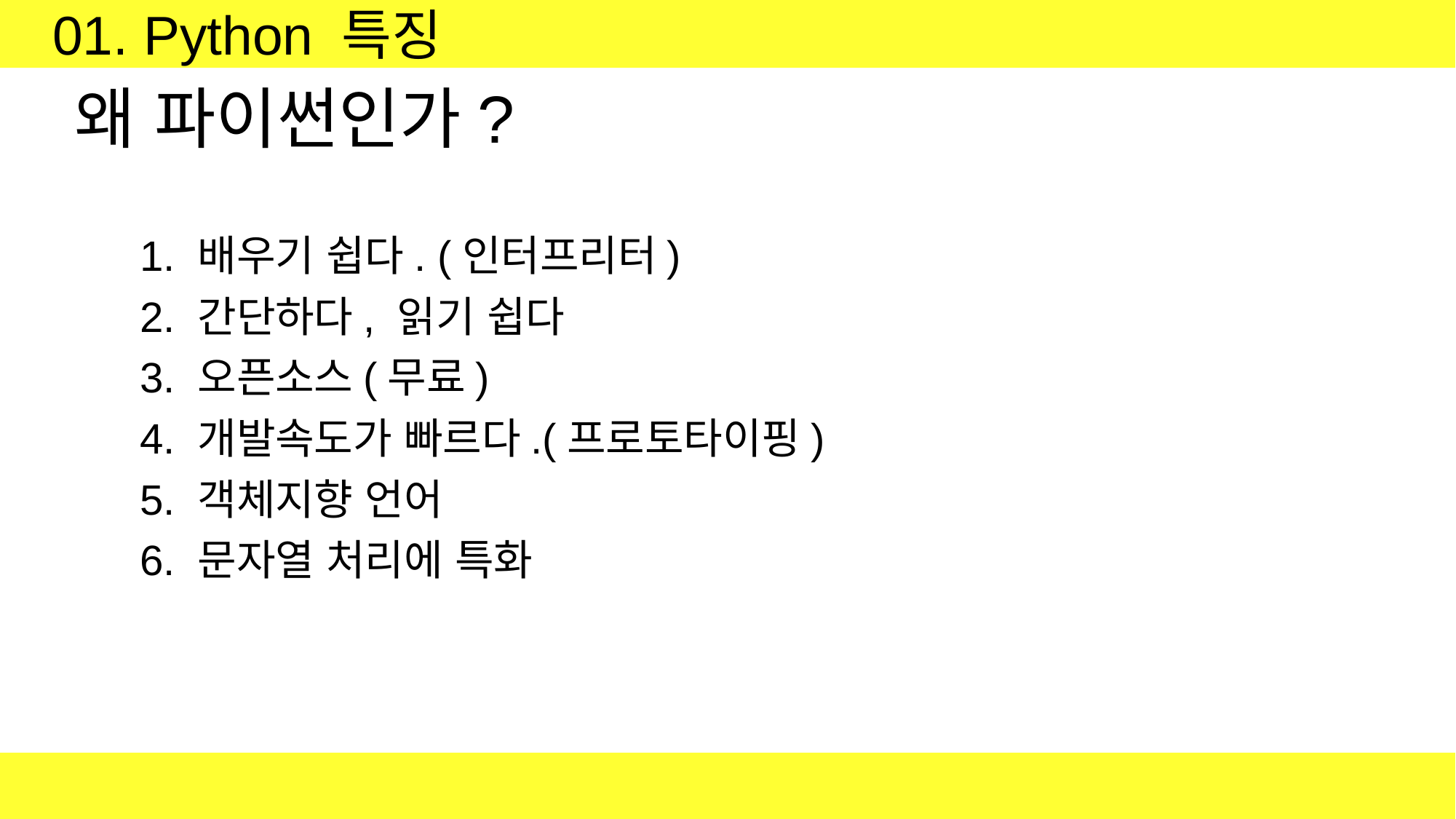

# 01. Python 특징
왜 파이썬인가?

1. 배우기 쉽다. (인터프리터)
2. 간단하다, 읽기 쉽다
3. 오픈소스(무료)
4. 개발속도가 빠르다.(프로토타이핑)
5. 객체지향 언어
6. 문자열 처리에 특화